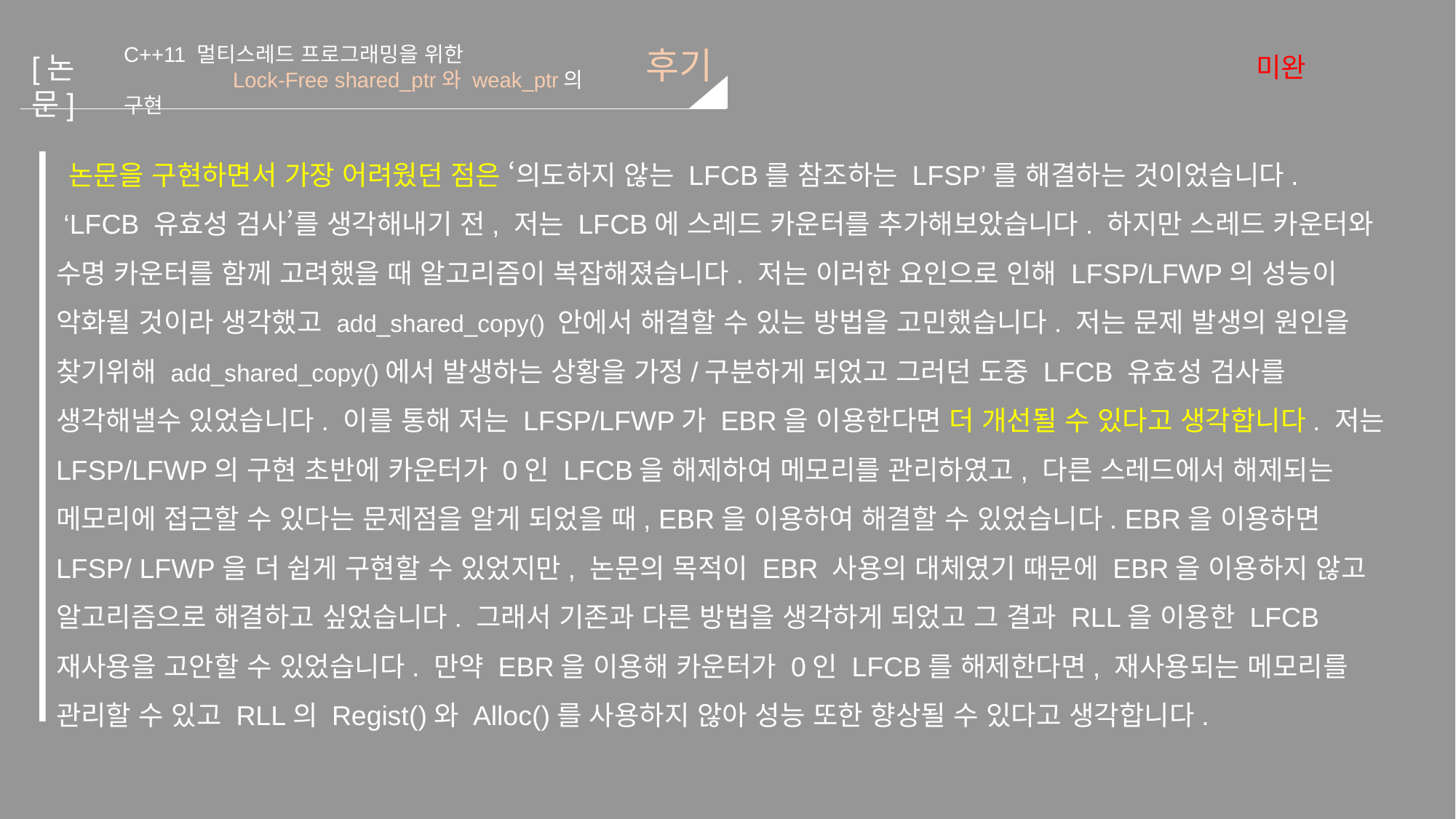

후기
C++11 멀티스레드 프로그래밍을 위한
	Lock-Free shared_ptr와 weak_ptr의 구현
[논문]
미완

 논문을 구현하면서 가장 어려웠던 점은 ‘의도하지 않는 LFCB를 참조하는 LFSP’를 해결하는 것이었습니다.
 ‘LFCB 유효성 검사’를 생각해내기 전, 저는 LFCB에 스레드 카운터를 추가해보았습니다. 하지만 스레드 카운터와 수명 카운터를 함께 고려했을 때 알고리즘이 복잡해졌습니다. 저는 이러한 요인으로 인해 LFSP/LFWP의 성능이 악화될 것이라 생각했고 add_shared_copy() 안에서 해결할 수 있는 방법을 고민했습니다. 저는 문제 발생의 원인을 찾기위해 add_shared_copy()에서 발생하는 상황을 가정/구분하게 되었고 그러던 도중 LFCB 유효성 검사를 생각해낼수 있었습니다. 이를 통해 저는 LFSP/LFWP가 EBR을 이용한다면 더 개선될 수 있다고 생각합니다. 저는 LFSP/LFWP의 구현 초반에 카운터가 0인 LFCB을 해제하여 메모리를 관리하였고, 다른 스레드에서 해제되는 메모리에 접근할 수 있다는 문제점을 알게 되었을 때, EBR을 이용하여 해결할 수 있었습니다. EBR을 이용하면 LFSP/ LFWP을 더 쉽게 구현할 수 있었지만, 논문의 목적이 EBR 사용의 대체였기 때문에 EBR을 이용하지 않고 알고리즘으로 해결하고 싶었습니다. 그래서 기존과 다른 방법을 생각하게 되었고 그 결과 RLL을 이용한 LFCB 재사용을 고안할 수 있었습니다. 만약 EBR을 이용해 카운터가 0인 LFCB를 해제한다면, 재사용되는 메모리를 관리할 수 있고 RLL의 Regist()와 Alloc()를 사용하지 않아 성능 또한 향상될 수 있다고 생각합니다.